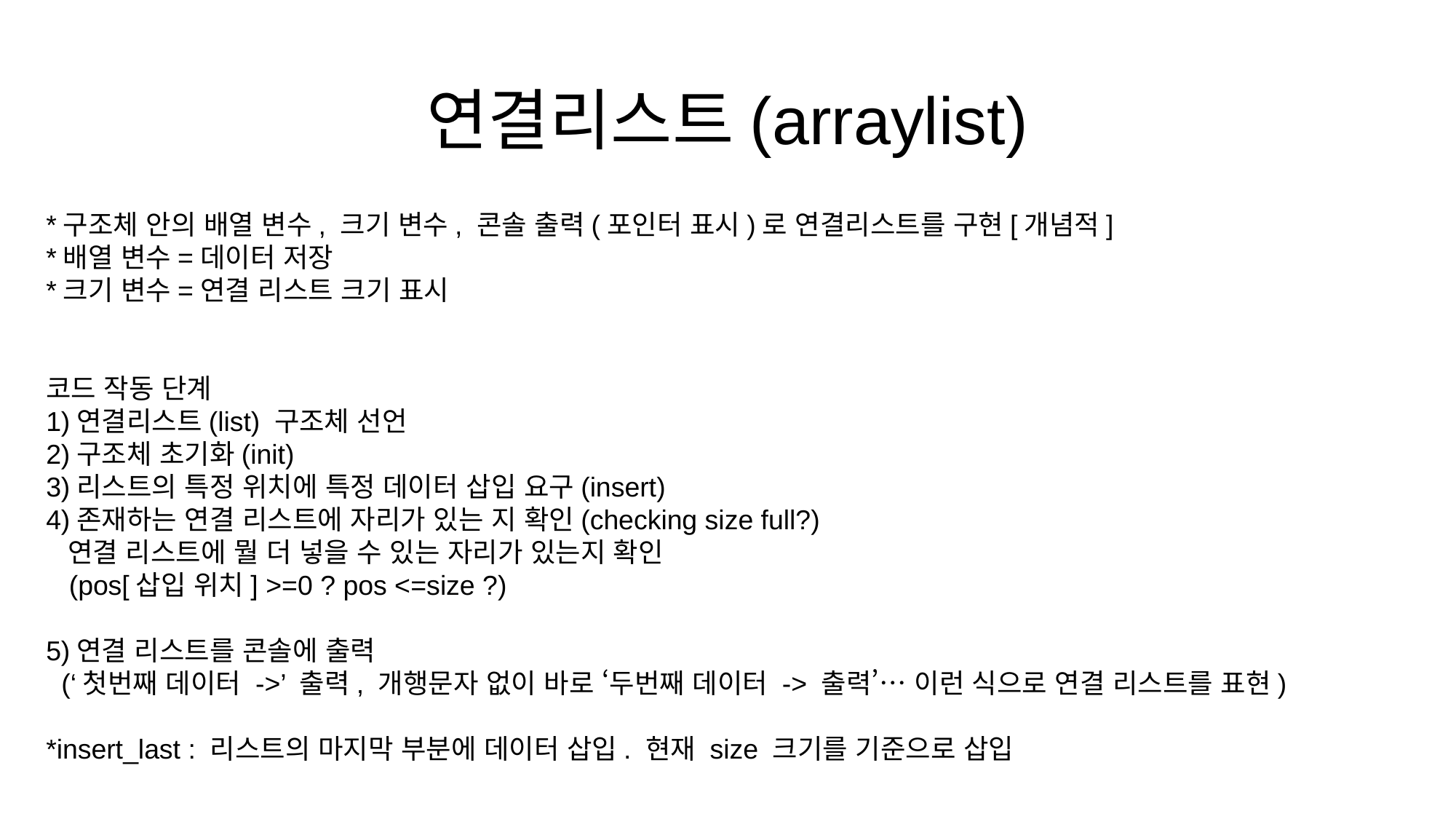

# 연결리스트(arraylist)
*구조체 안의 배열 변수, 크기 변수, 콘솔 출력(포인터 표시)로 연결리스트를 구현[개념적]
*배열 변수=데이터 저장
*크기 변수=연결 리스트 크기 표시

코드 작동 단계
1)연결리스트(list) 구조체 선언
2)구조체 초기화(init)
3)리스트의 특정 위치에 특정 데이터 삽입 요구(insert)
4)존재하는 연결 리스트에 자리가 있는 지 확인(checking size full?)
  연결 리스트에 뭘 더 넣을 수 있는 자리가 있는지 확인
   (pos[삽입 위치] >=0 ? pos <=size ?)

5)연결 리스트를 콘솔에 출력
  (‘첫번째 데이터 ->’ 출력, 개행문자 없이 바로 ‘두번째 데이터 -> 출력’… 이런 식으로 연결 리스트를 표현)

*insert_last : 리스트의 마지막 부분에 데이터 삽입. 현재 size 크기를 기준으로 삽입